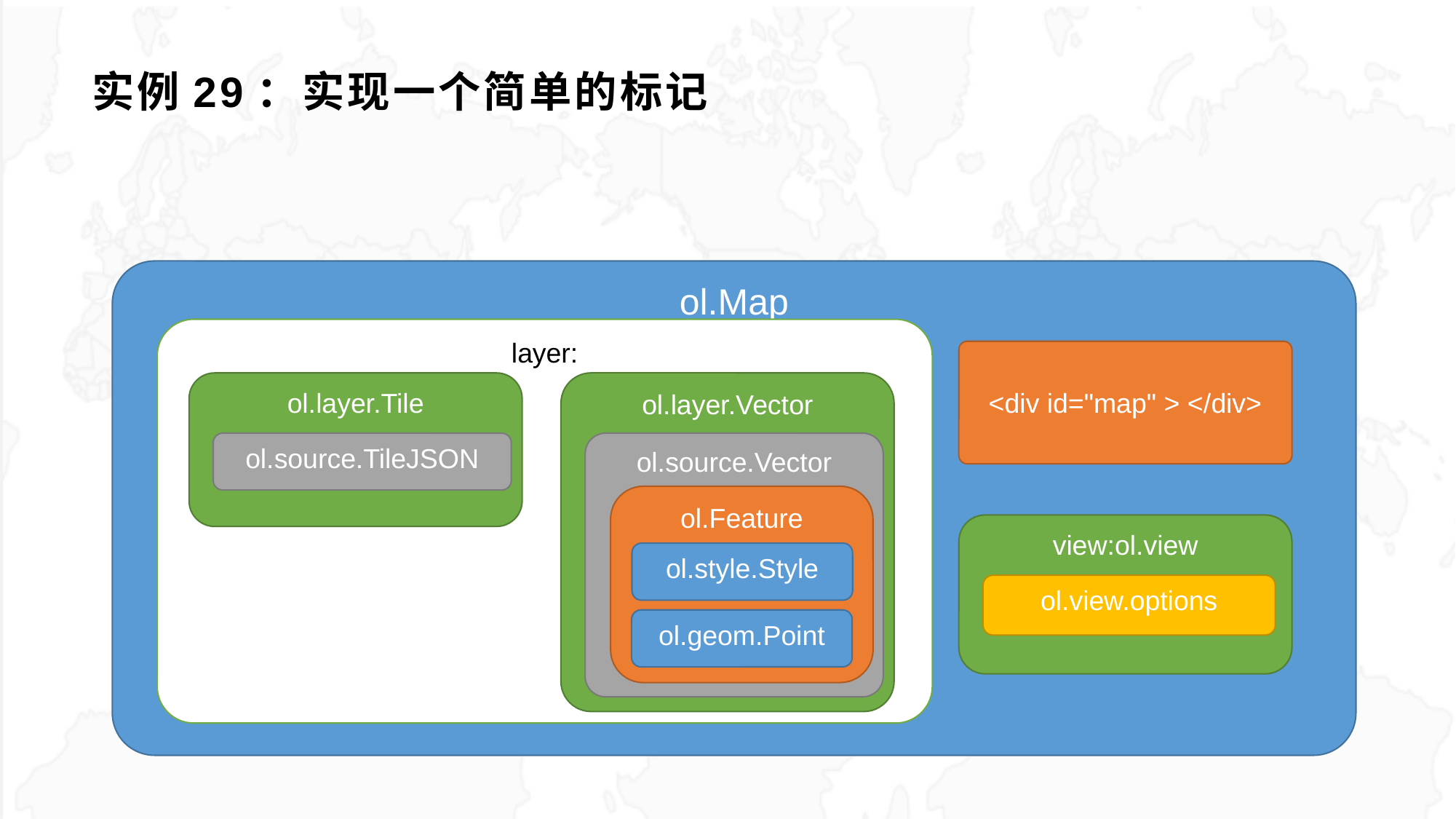

# 实例29：实现一个简单的标记
ol.Map
layer:
<div id="map" > </div>
ol.layer.Tile
ol.layer.Vector
ol.source.TileJSON
ol.source.Vector
ol.Feature
view:ol.view
ol.view.options
ol.style.Style
ol.geom.Point